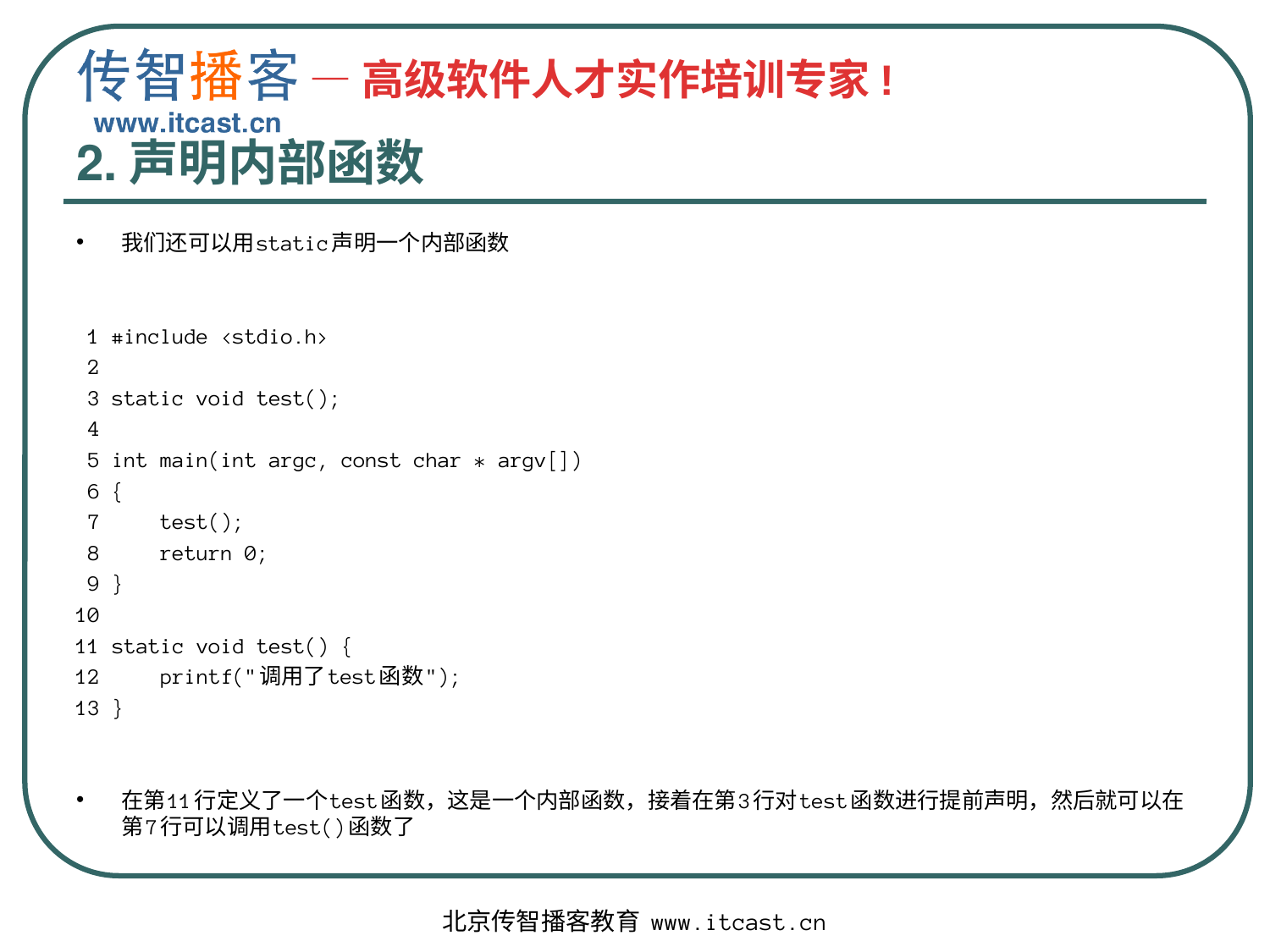

# 2.声明内部函数
我们还可以用static声明一个内部函数

 1 #include <stdio.h>
 2
 3 static void test();
 4
 5 int main(int argc, const char * argv[])
 6 {
 7     test();
 8     return 0;
 9 }
10
11 static void test() {
12     printf("调用了test函数");
13 }

在第11行定义了一个test函数，这是一个内部函数，接着在第3行对test函数进行提前声明，然后就可以在第7行可以调用test()函数了